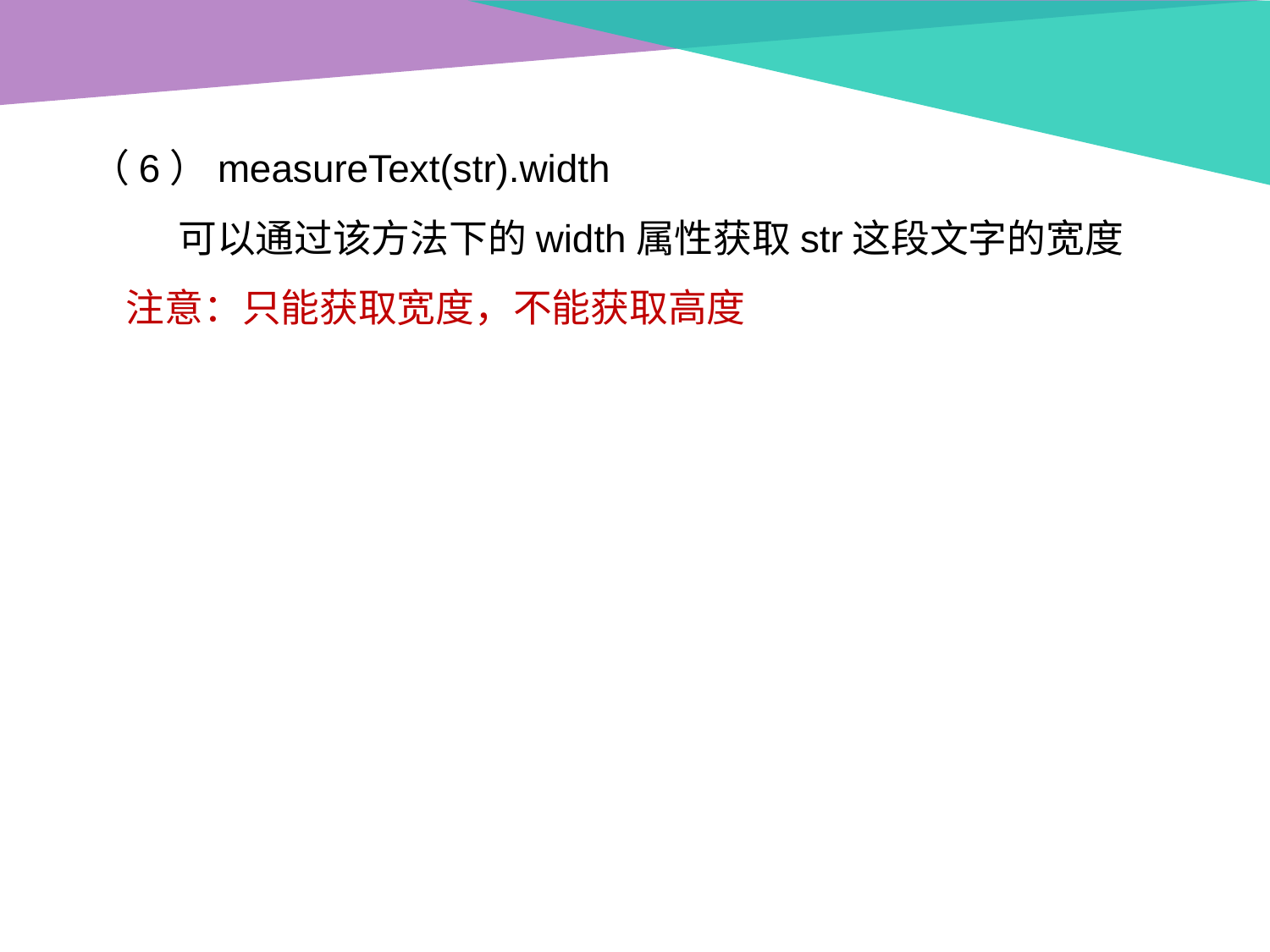

（6）measureText(str).width
         可以通过该方法下的width属性获取str这段文字的宽度
   注意：只能获取宽度，不能获取高度